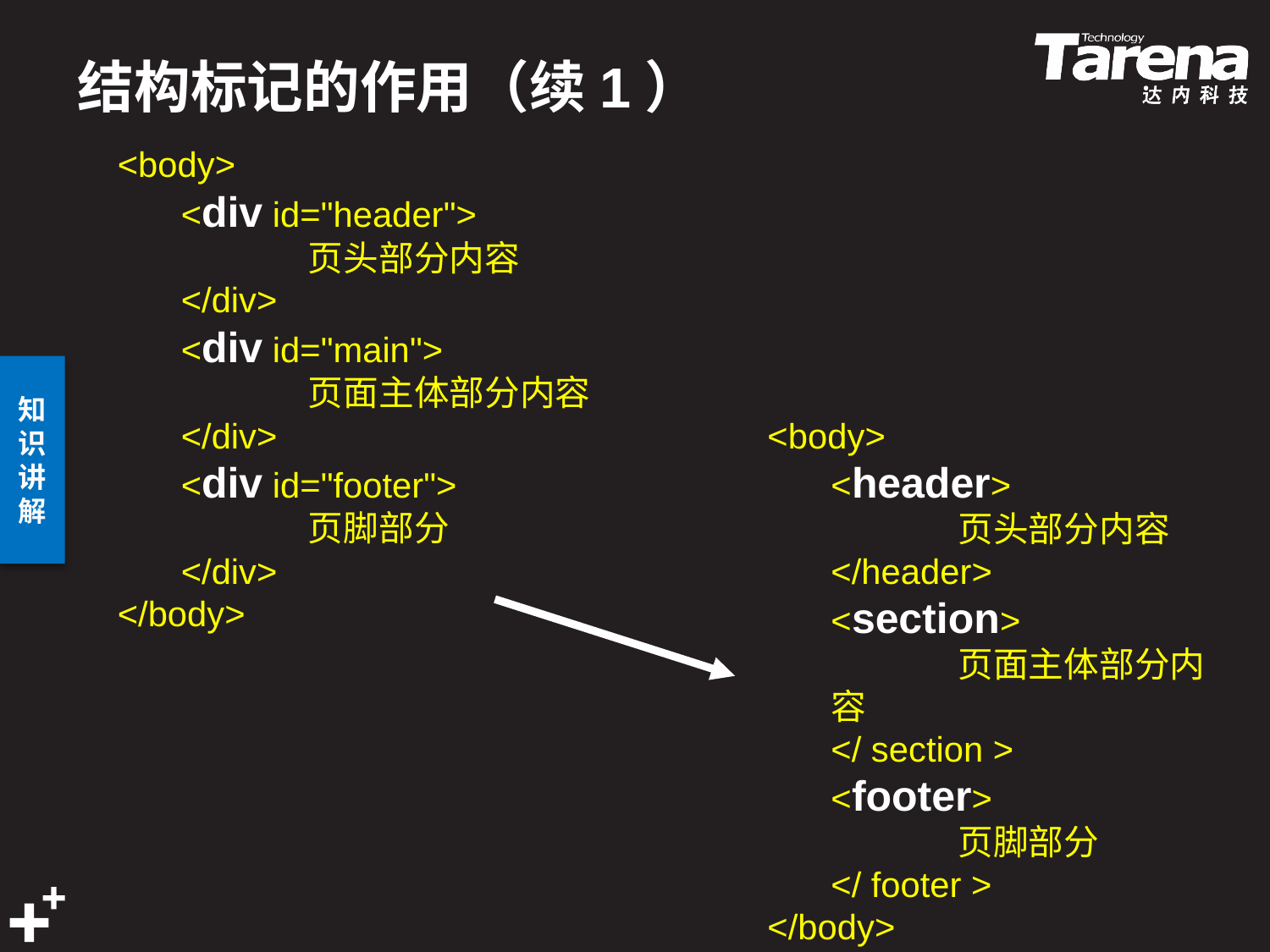

# 结构标记的作用（续1）
<body>
<div id="header">
	页头部分内容
</div>
<div id="main">
	页面主体部分内容
</div>
<div id="footer">
	页脚部分
</div>
</body>
<body>
<header>
	页头部分内容
</header>
<section>
	页面主体部分内容
</ section >
<footer>
	页脚部分
</ footer >
</body>